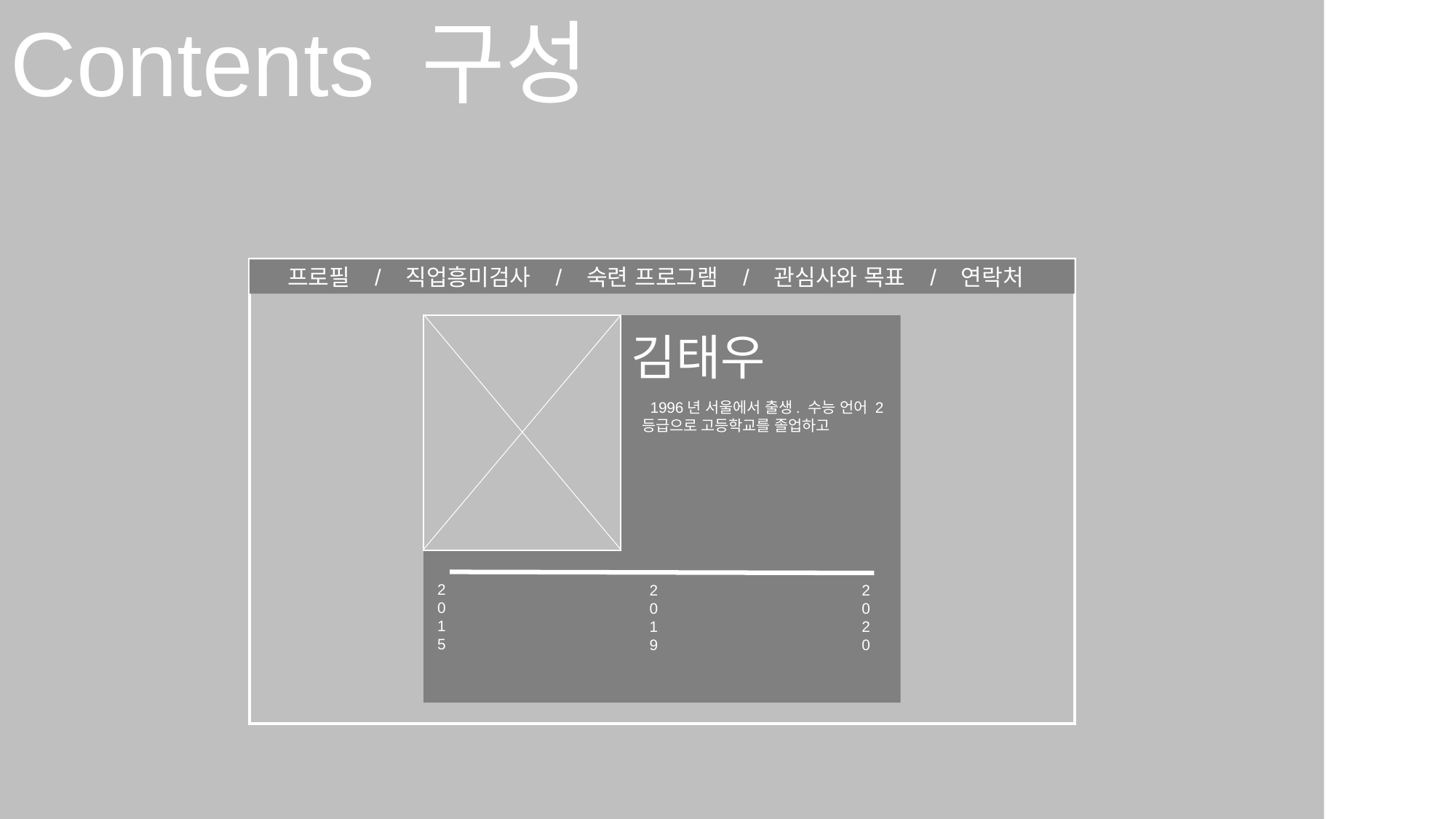

Contents 구성

프로필   /   직업흥미검사   /   숙련 프로그램   /   관심사와 목표   /   연락처

김태우
  1996년 서울에서 출생. 수능 언어 2등급으로 고등학교를 졸업하고
2015
2020
2019